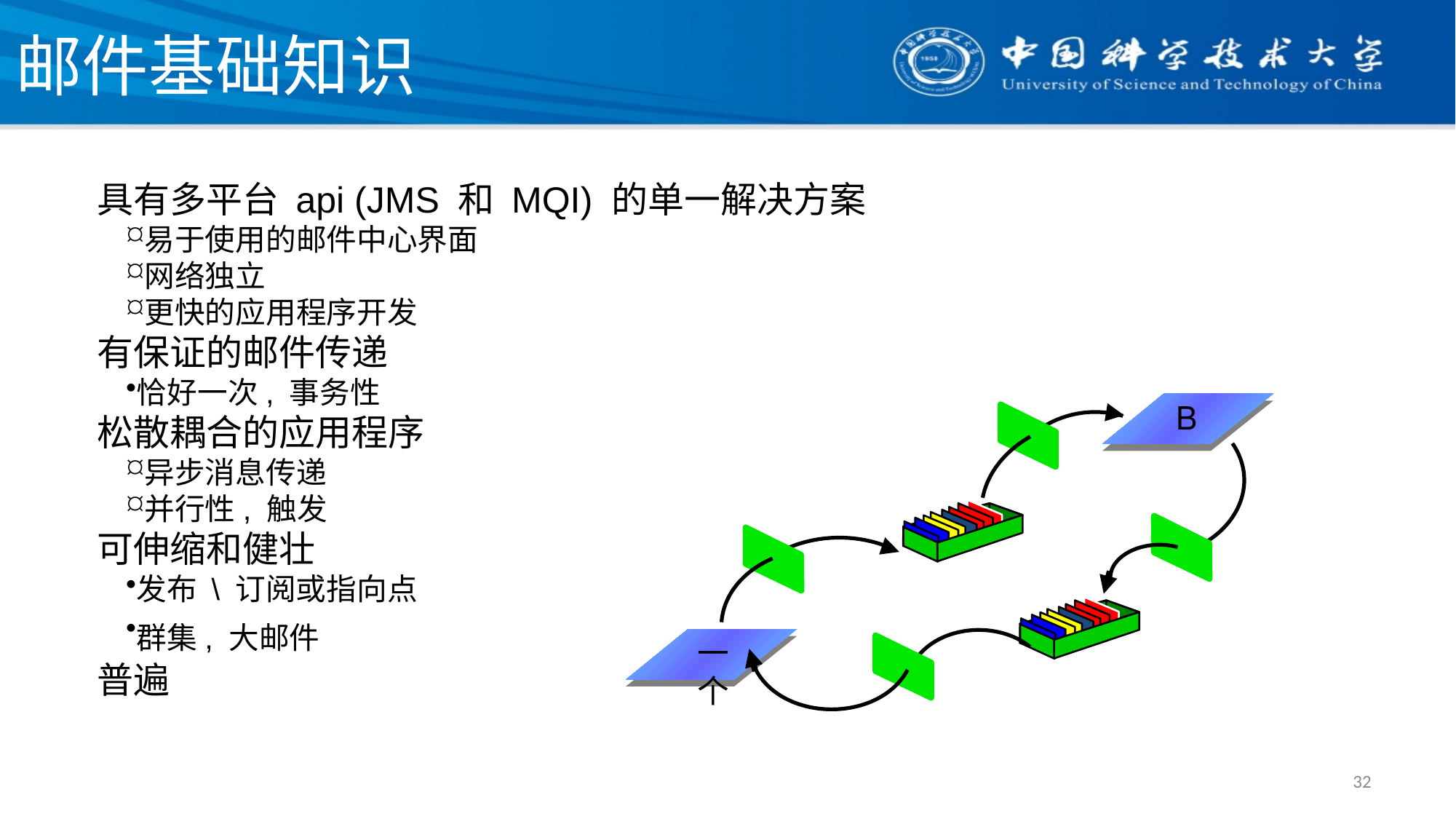

# 邮件基础知识

具有多平台 api (JMS 和 MQI) 的单一解决方案
易于使用的邮件中心界面
网络独立
更快的应用程序开发
有保证的邮件传递
恰好一次, 事务性
松散耦合的应用程序
异步消息传递
并行性, 触发
可伸缩和健壮
发布 \ 订阅或指向点
群集, 大邮件
普遍

B

一个

32